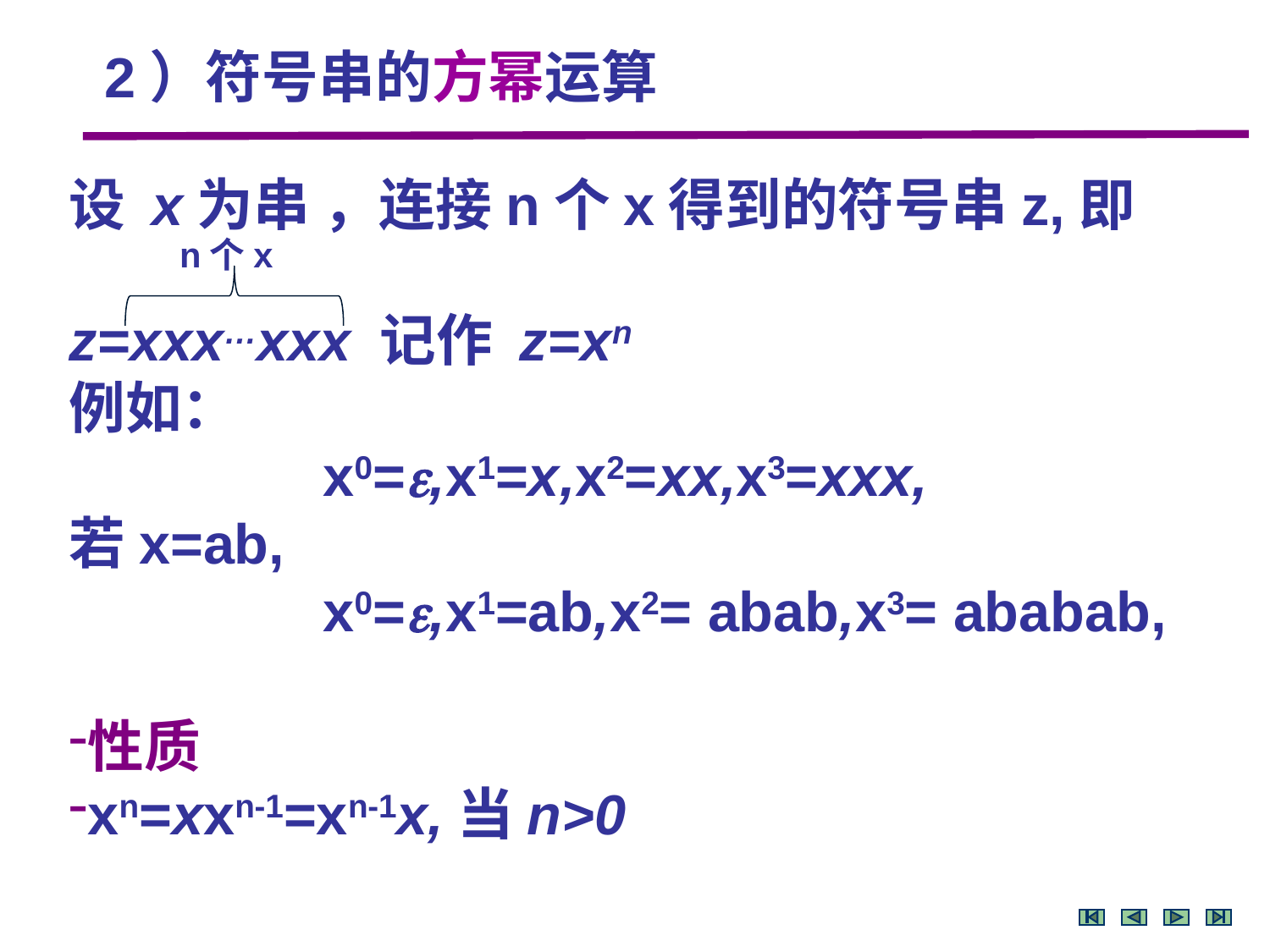

2）符号串的方幂运算
设 x为串 ，连接n个x得到的符号串z,即

z=xxx…xxx 记作 z=xn
例如：
		x0=ε,x1=x,x2=xx,x3=xxx,
若x=ab,
		x0=ε,x1=ab,x2= abab,x3= ababab,

性质
xn=xxn-1=xn-1x,当n>0

n个x